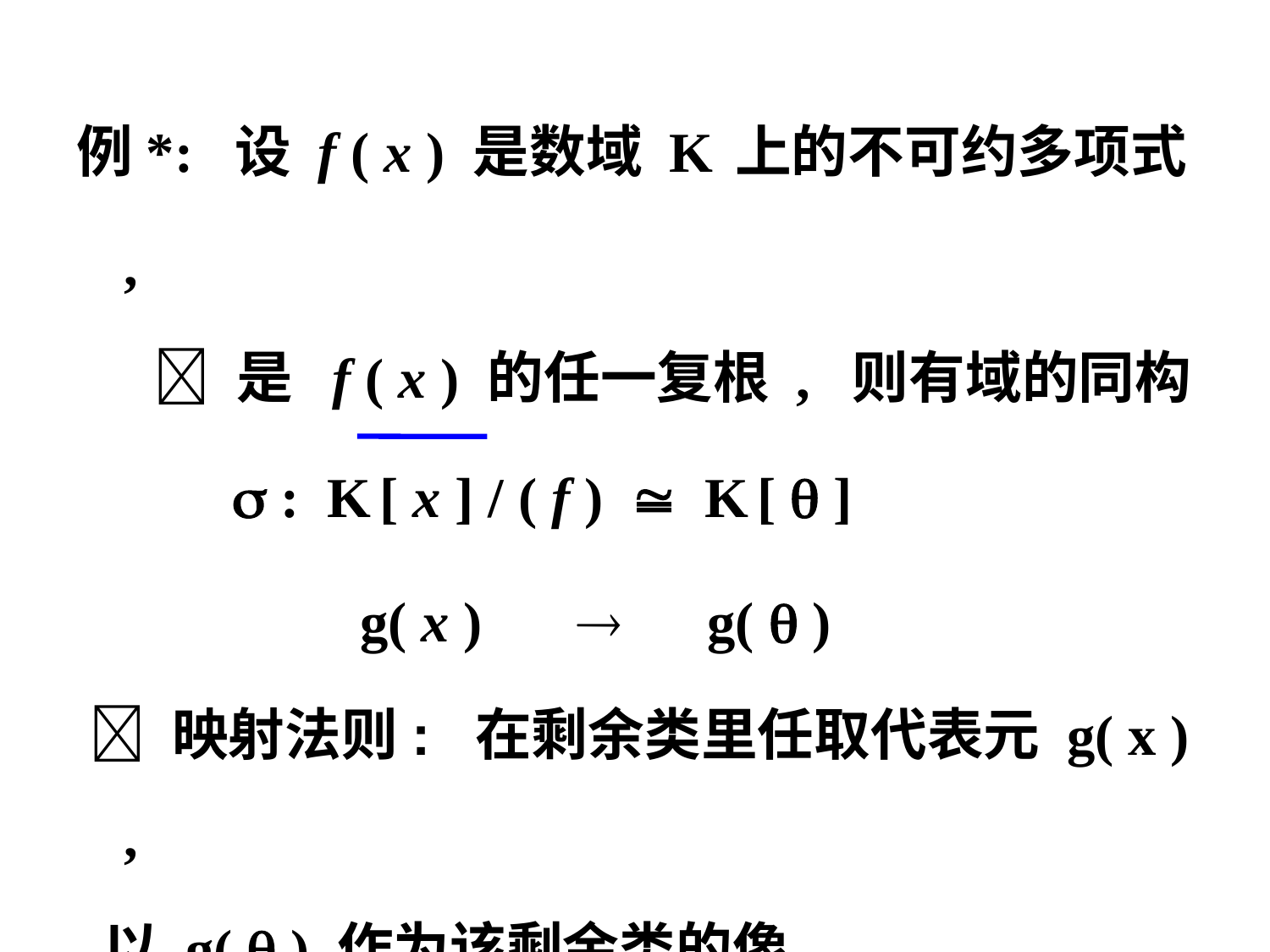

例*:  设 f ( x ) 是数域 K 上的不可约多项式 ,
      θ 是  f ( x ) 的任一复根 ,  则有域的同构
           σ :  K [ x ] / ( f )  ≅  K [ θ ]
                    g( x )      →      g( θ )
 σ 映射法则:  在剩余类里任取代表元 g( x ) ,
 以 g( θ ) 作为该剩余类的像